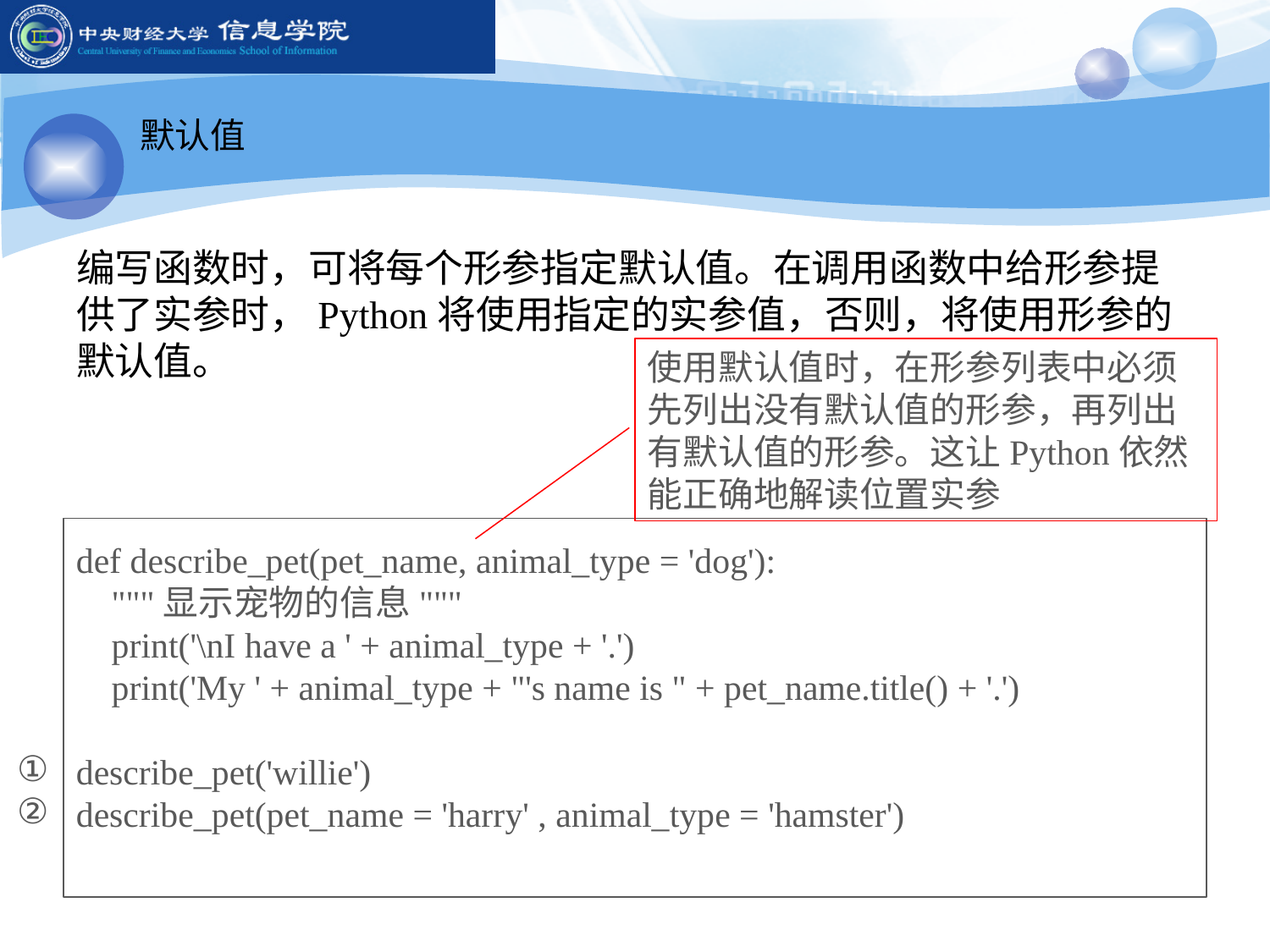

默认值
编写函数时，可将每个形参指定默认值。在调用函数中给形参提供了实参时，Python将使用指定的实参值，否则，将使用形参的默认值。

使用默认值时，在形参列表中必须先列出没有默认值的形参，再列出有默认值的形参。这让Python依然能正确地解读位置实参
def describe_pet(pet_name, animal_type = 'dog'):
    """显示宠物的信息"""
    print('\nI have a ' + animal_type + '.')
    print('My ' + animal_type + "'s name is " + pet_name.title() + '.')

describe_pet('willie')
describe_pet(pet_name = 'harry' , animal_type = 'hamster')

①
②